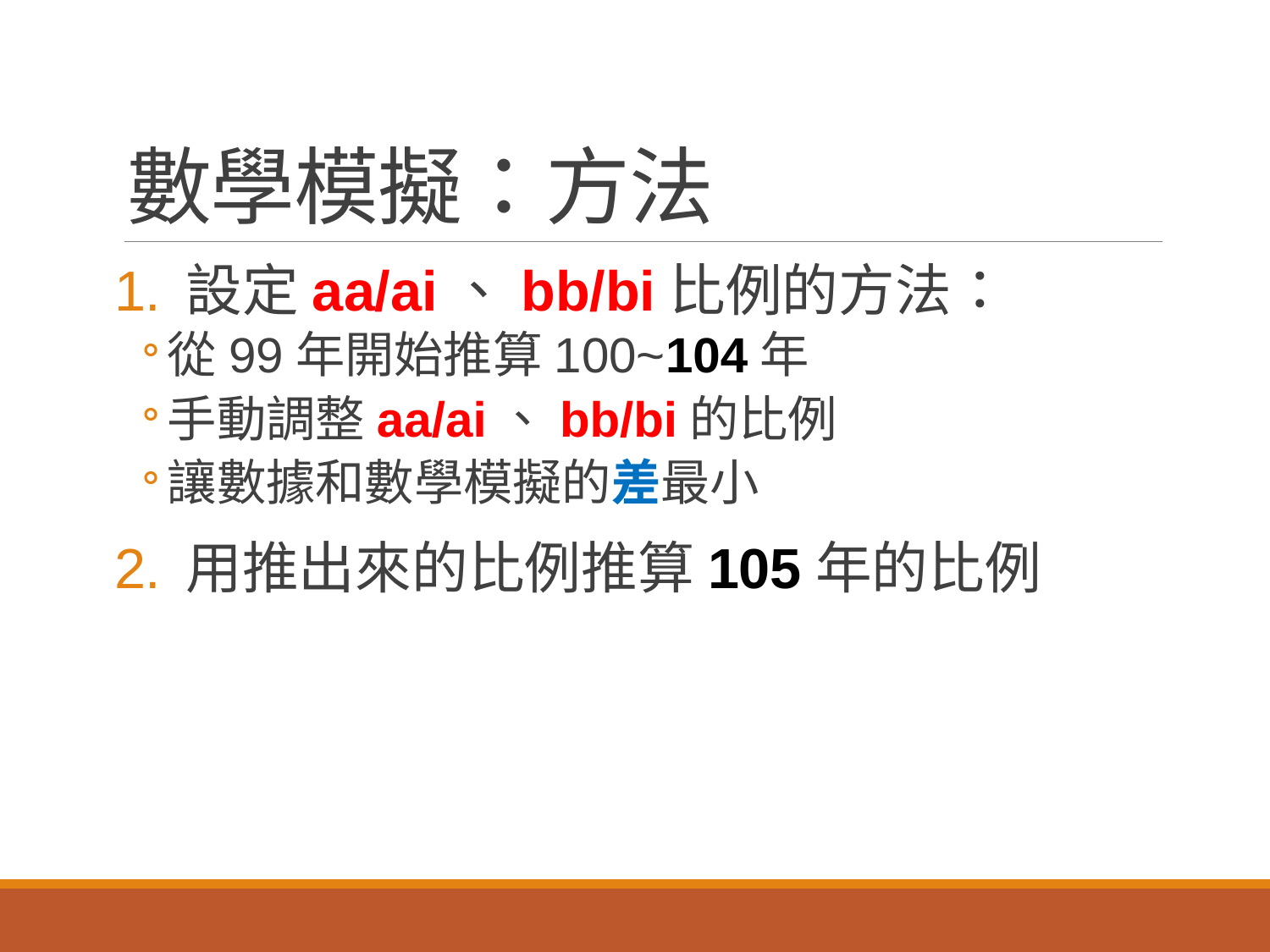

# 數學模擬：方法
設定aa/ai、bb/bi比例的方法：
從99年開始推算100~104年
手動調整aa/ai、bb/bi的比例
讓數據和數學模擬的差最小
用推出來的比例推算105年的比例